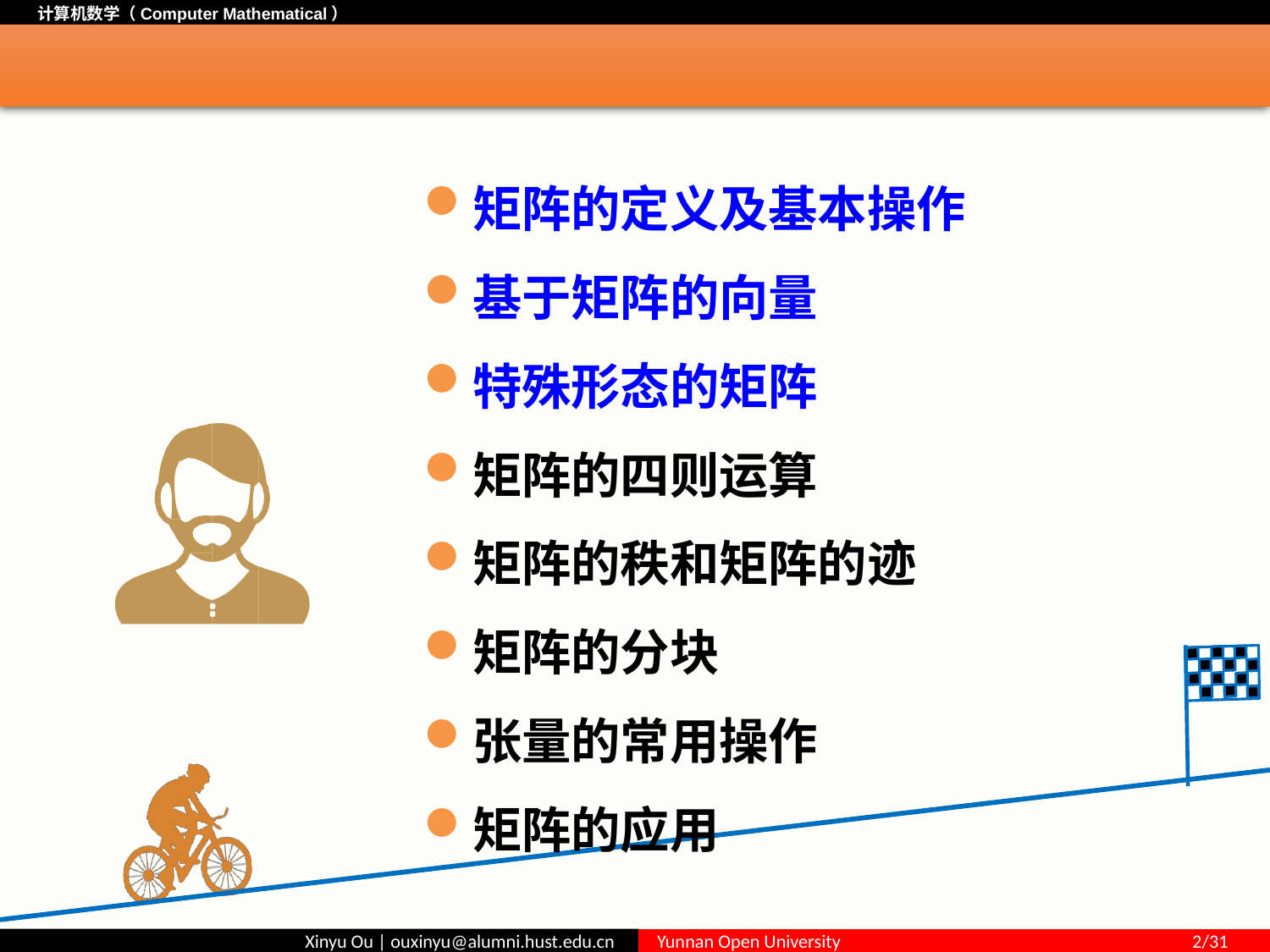

#
矩阵的定义及基本操作
基于矩阵的向量
特殊形态的矩阵
矩阵的四则运算
矩阵的秩和矩阵的迹
矩阵的分块
张量的常用操作
矩阵的应用